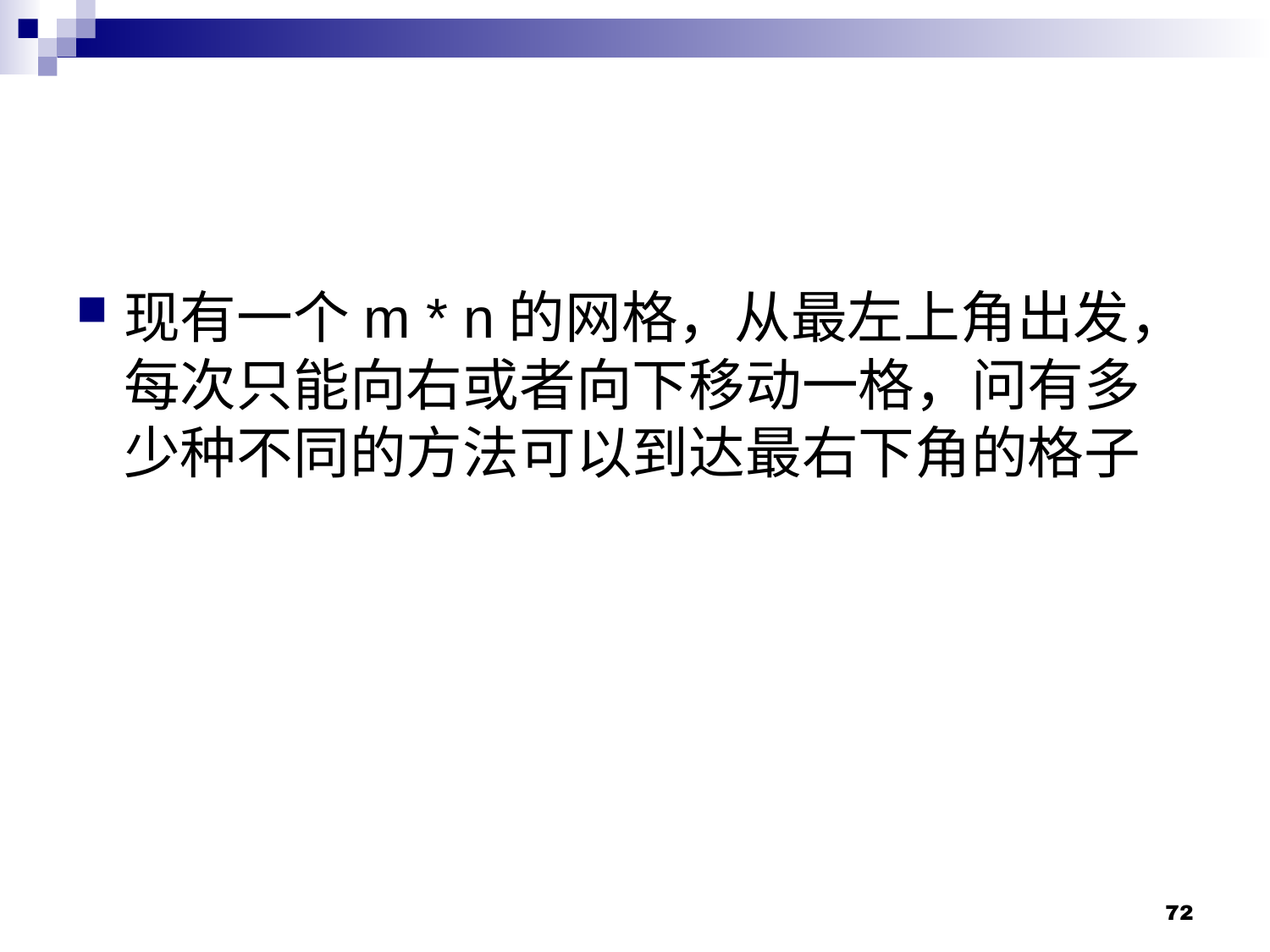

#
现有一个m * n的网格，从最左上角出发，每次只能向右或者向下移动一格，问有多少种不同的方法可以到达最右下角的格子
72